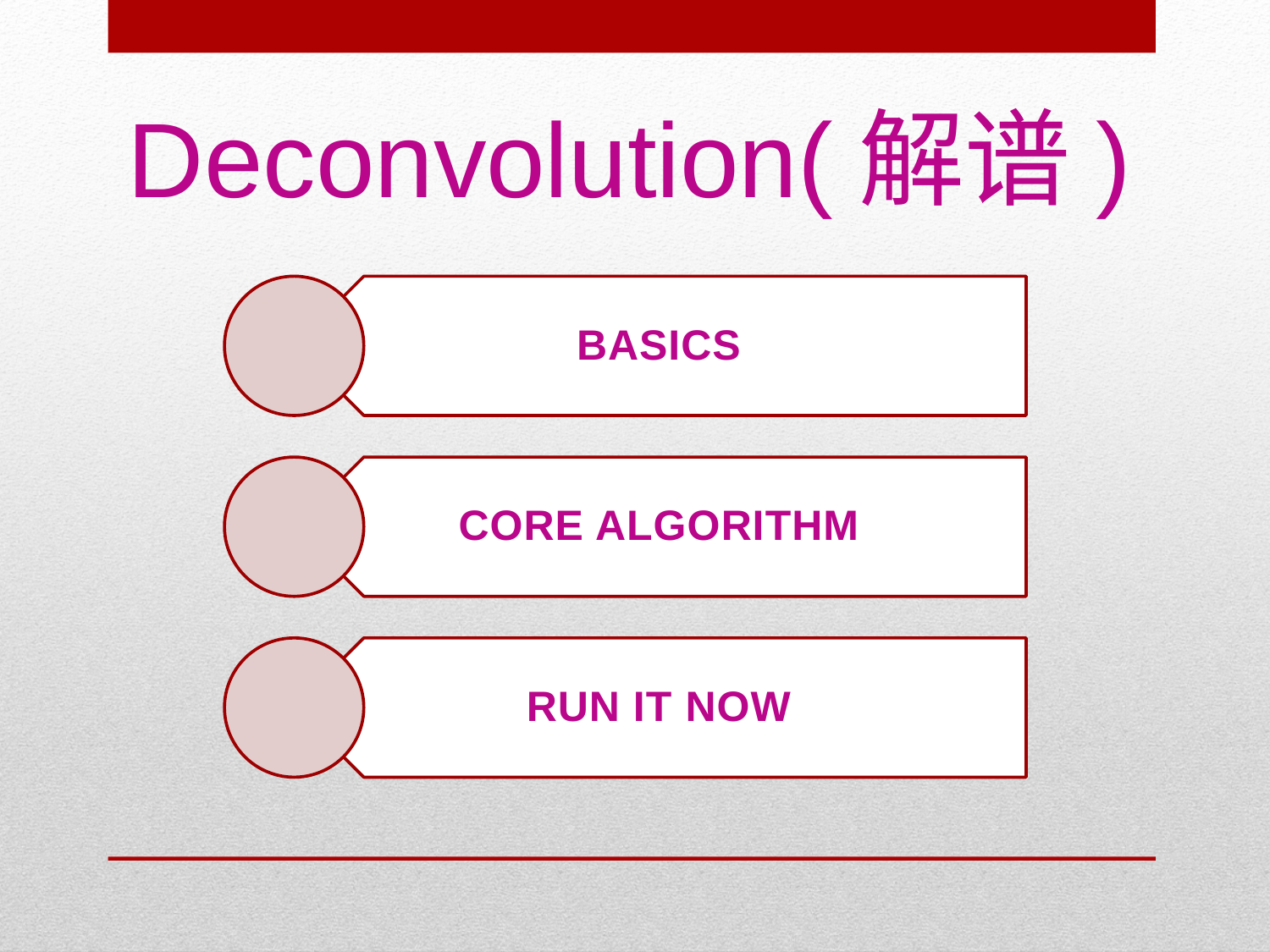

# Deconvolution(解谱)
Basics
Core algorithm
Run it now